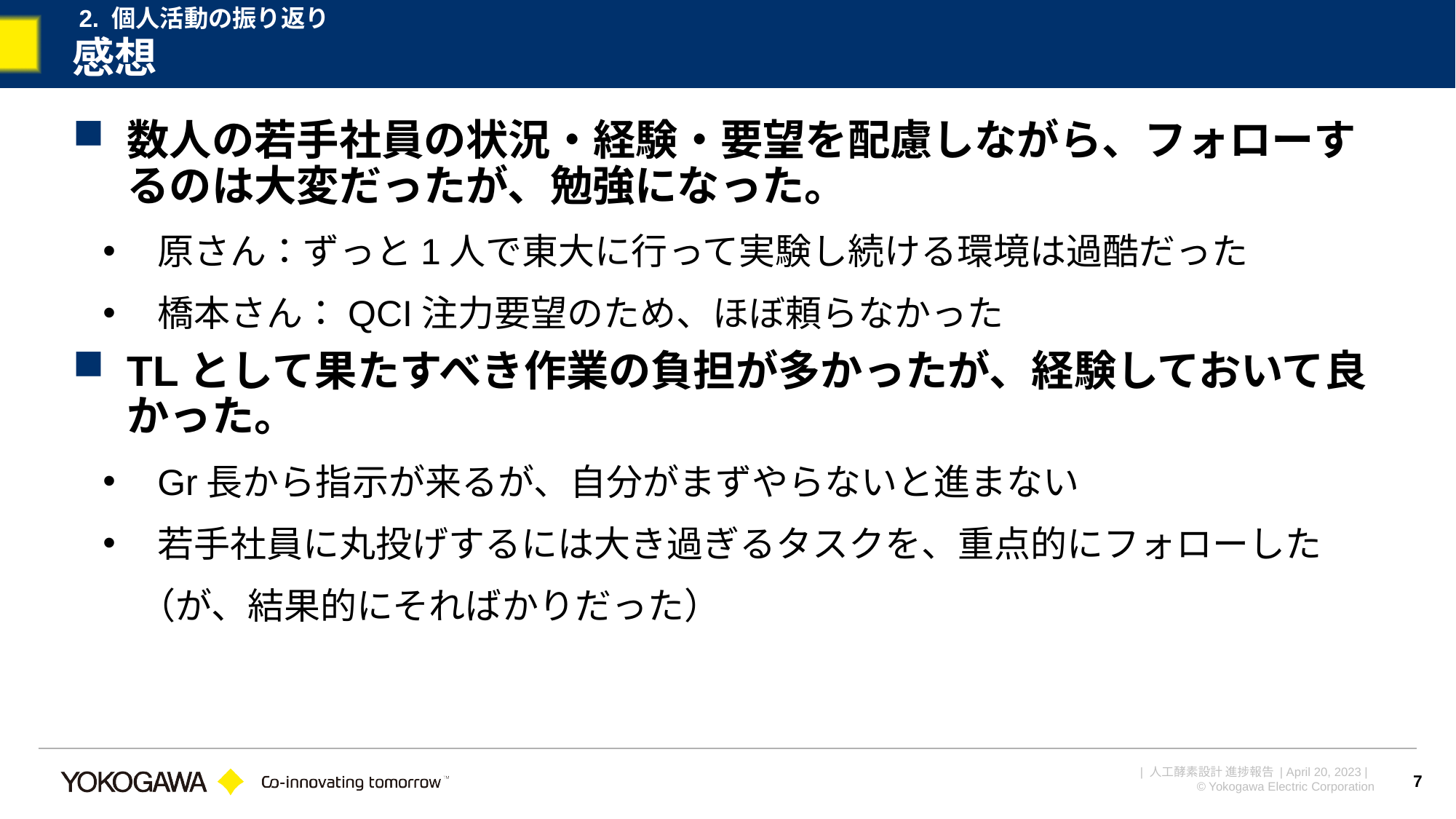

2. 個人活動の振り返り
# 感想
数人の若手社員の状況・経験・要望を配慮しながら、フォローするのは大変だったが、勉強になった。
原さん：ずっと1人で東大に行って実験し続ける環境は過酷だった
橋本さん：QCI注力要望のため、ほぼ頼らなかった
TLとして果たすべき作業の負担が多かったが、経験しておいて良かった。
Gr長から指示が来るが、自分がまずやらないと進まない
若手社員に丸投げするには大き過ぎるタスクを、重点的にフォローした
　（が、結果的にそればかりだった）
7